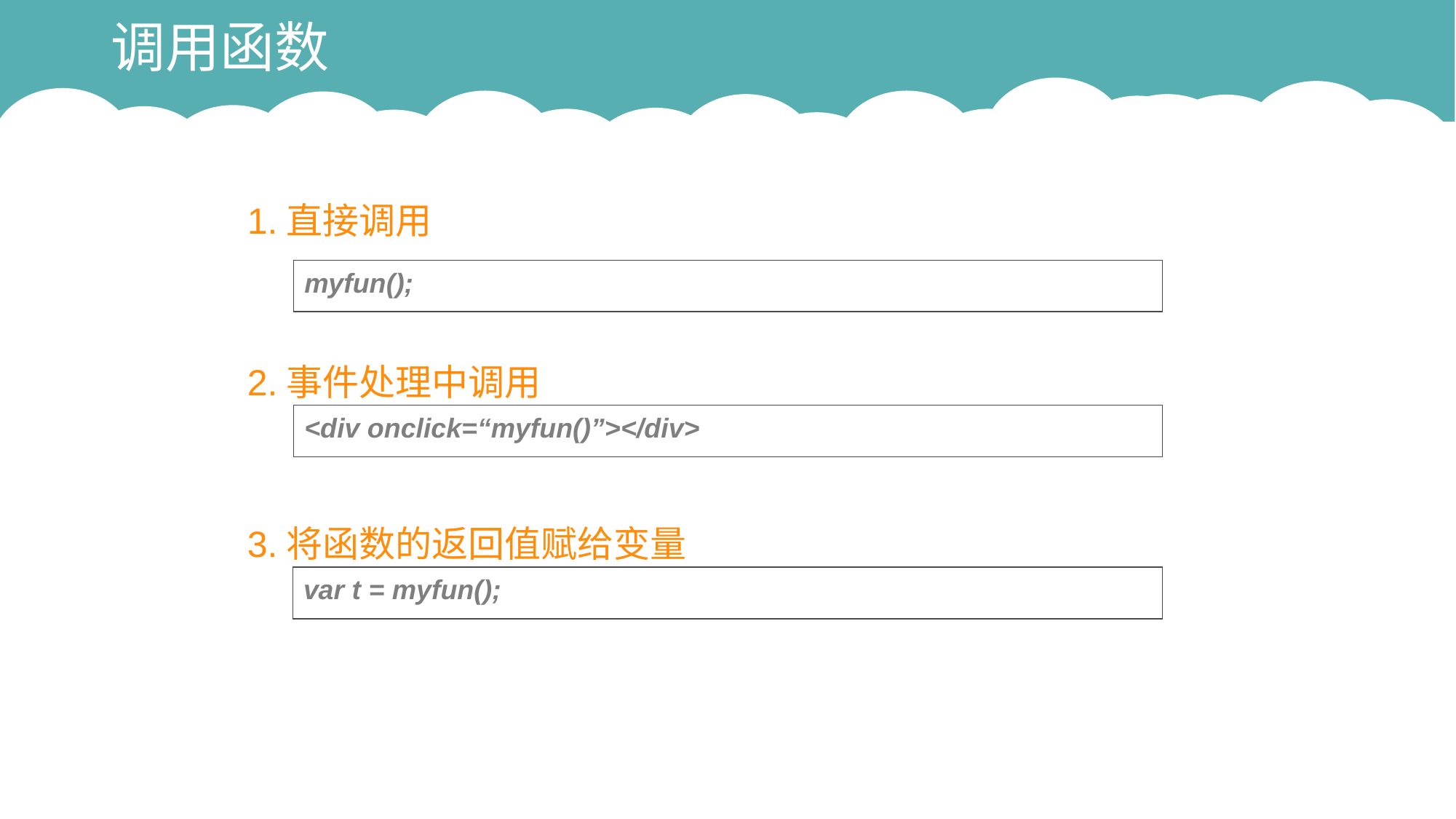

# 调用函数
1.直接调用

2.事件处理中调用

3.将函数的返回值赋给变量

myfun();
<div onclick=“myfun()”></div>
var t = myfun();